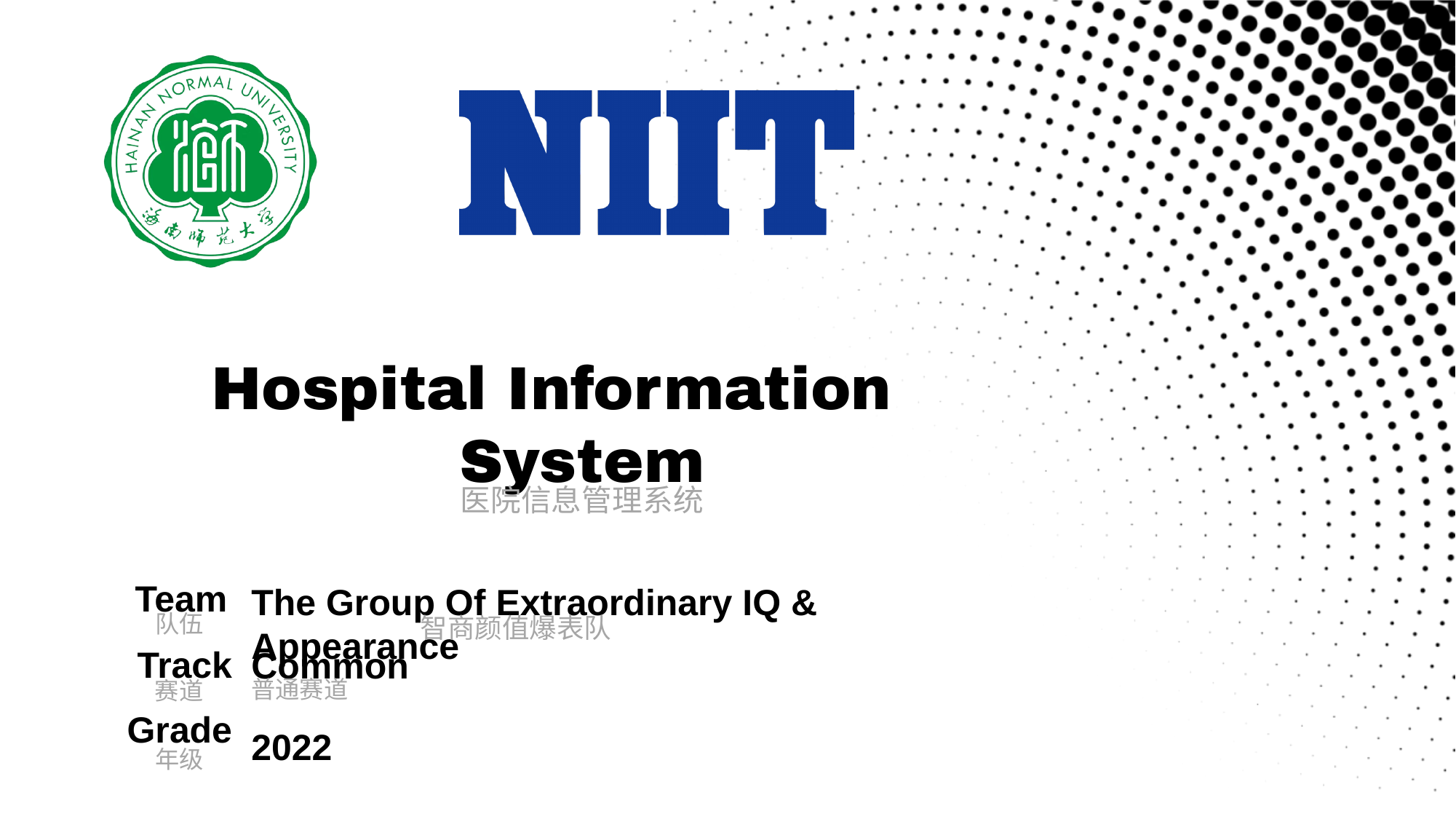

Hospital Information
  System
医院信息管理系统
Team
The Group Of Extraordinary IQ & Appearance
队伍
智商颜值爆表队
Track
Common
普通赛道
赛道
Grade
2022
年级